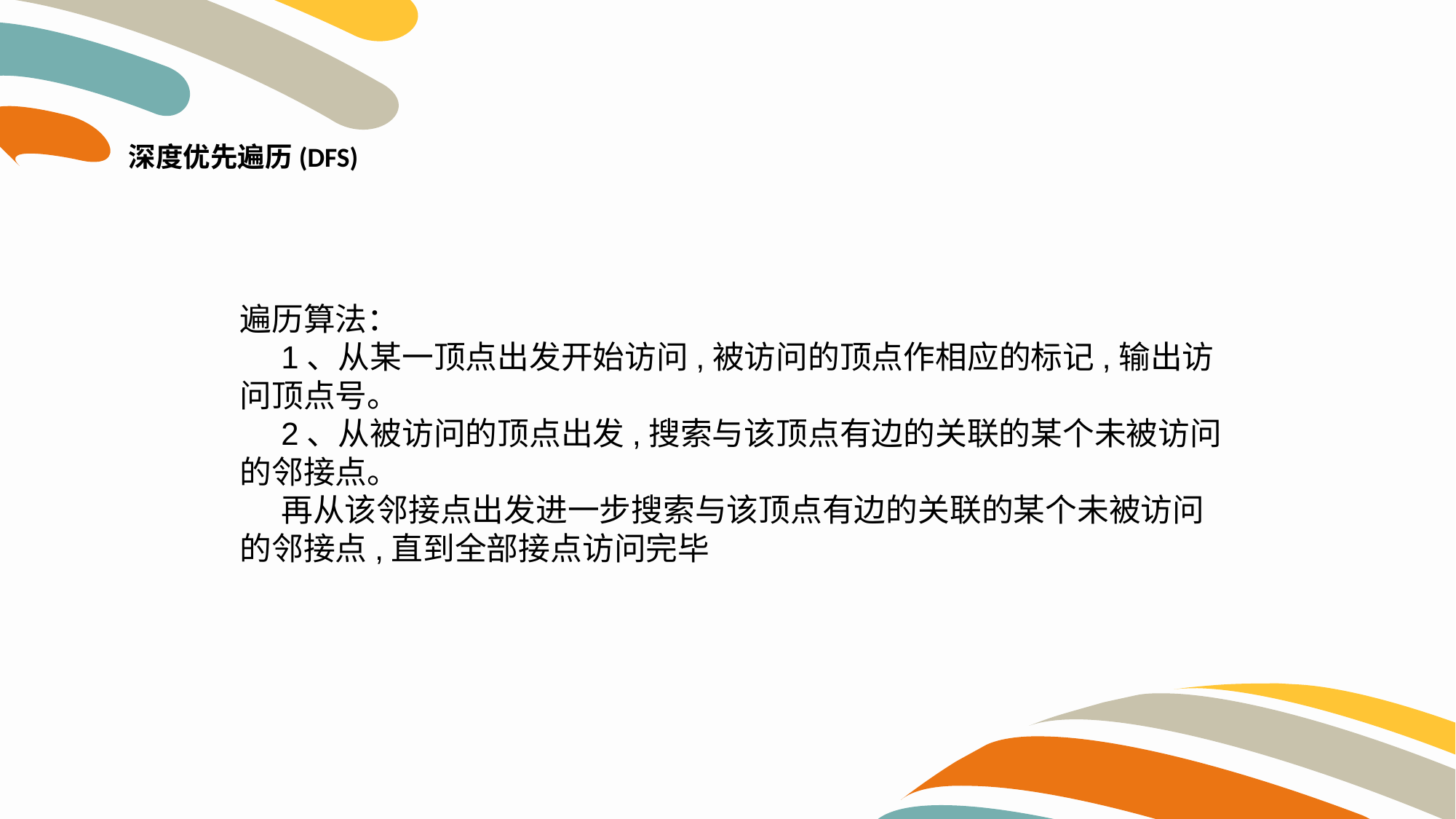

深度优先遍历(DFS)
遍历算法：
1、从某一顶点出发开始访问,被访问的顶点作相应的标记,输出访问顶点号。
2、从被访问的顶点出发,搜索与该顶点有边的关联的某个未被访问的邻接点。
再从该邻接点出发进一步搜索与该顶点有边的关联的某个未被访问的邻接点,直到全部接点访问完毕